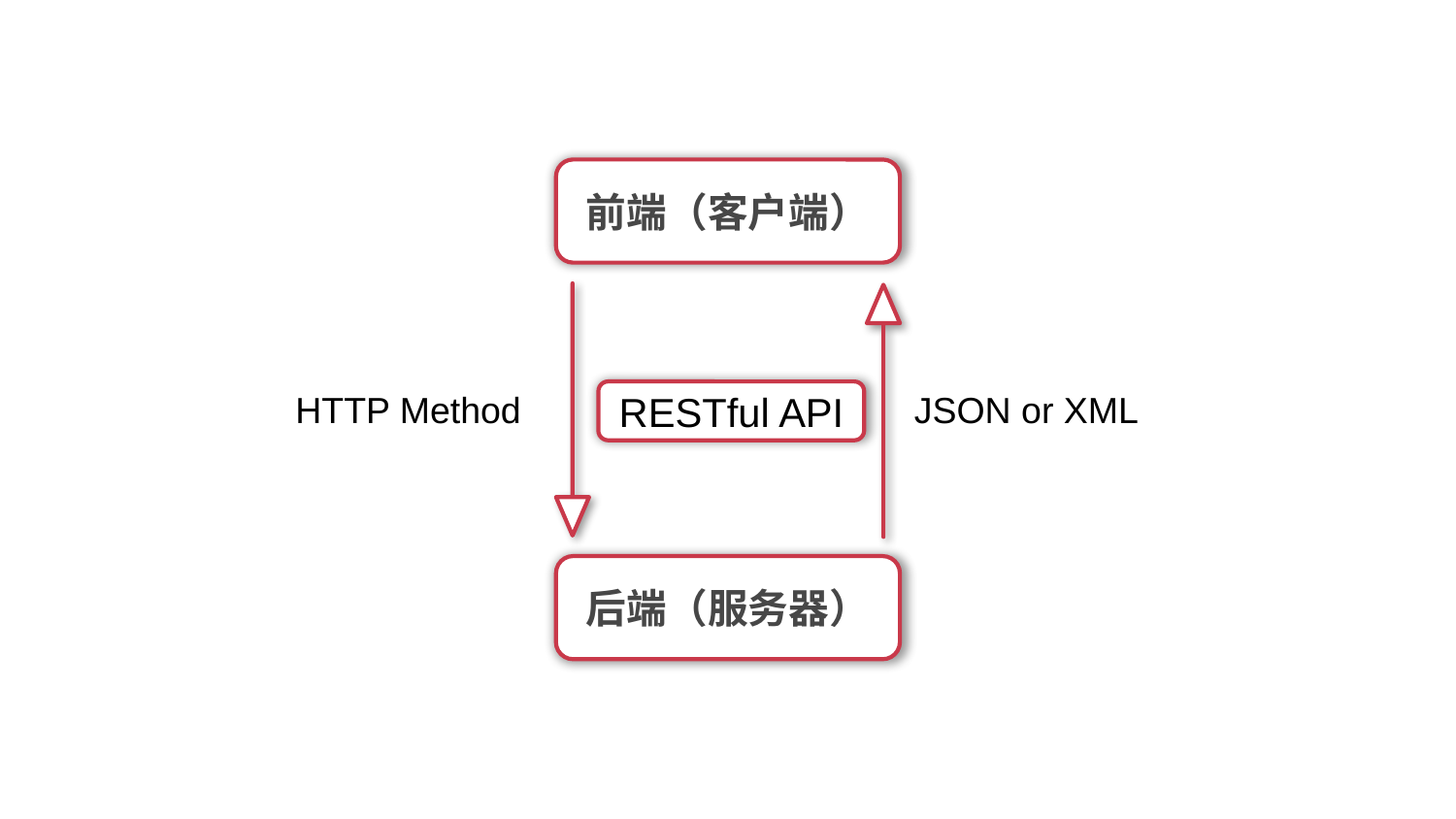

前端（客户端）
HTTP Method
JSON or XML
RESTful API

后端（服务器）